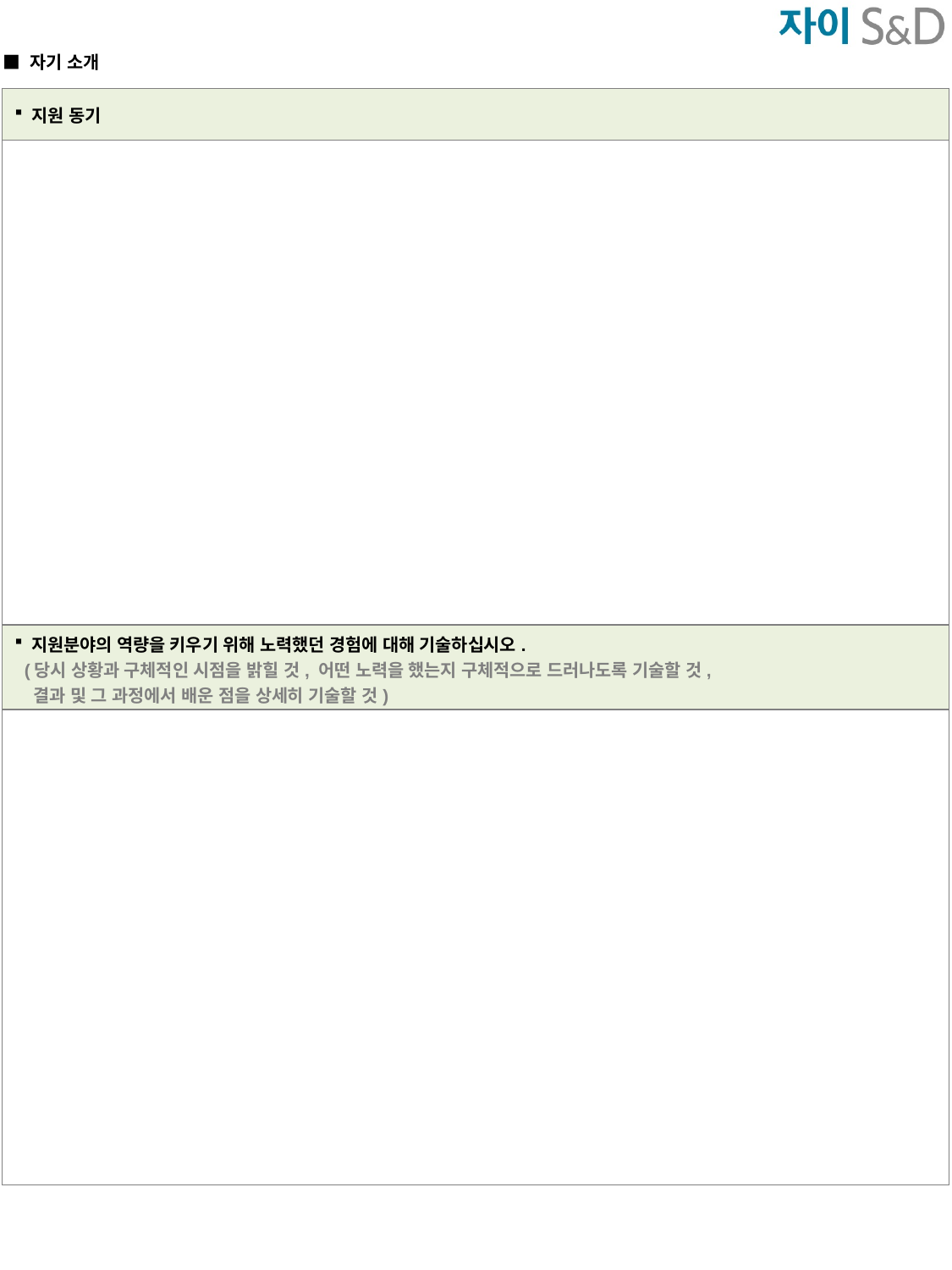

■ 자기 소개
| 지원 동기 |
| --- |
|  |
| 지원분야의 역량을 키우기 위해 노력했던 경험에 대해 기술하십시오. (당시 상황과 구체적인 시점을 밝힐 것, 어떤 노력을 했는지 구체적으로 드러나도록 기술할 것, 결과 및 그 과정에서 배운 점을 상세히 기술할 것) |
|  |